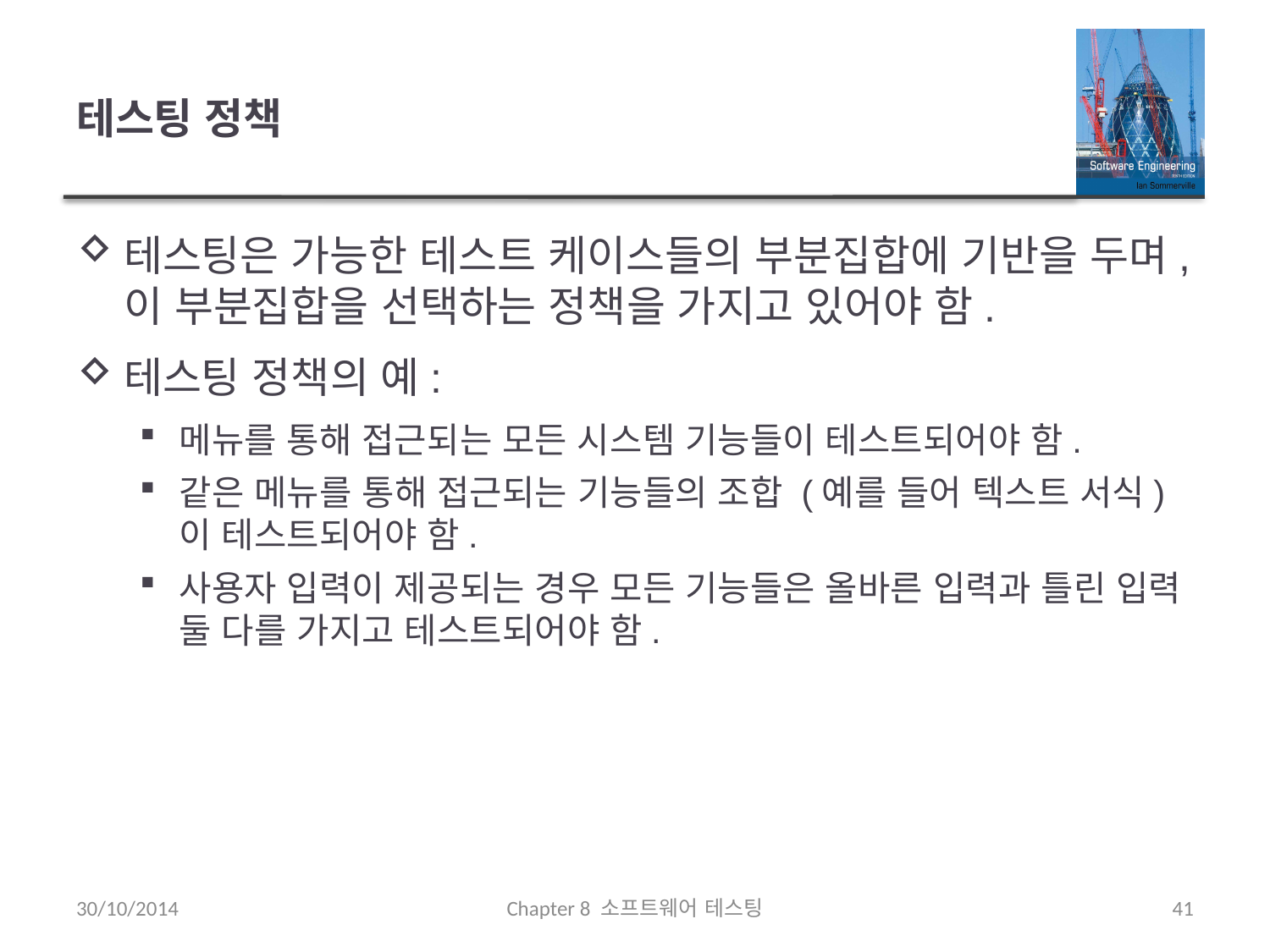

# 테스팅 정책
테스팅은 가능한 테스트 케이스들의 부분집합에 기반을 두며, 이 부분집합을 선택하는 정책을 가지고 있어야 함.
테스팅 정책의 예:
메뉴를 통해 접근되는 모든 시스템 기능들이 테스트되어야 함.
같은 메뉴를 통해 접근되는 기능들의 조합 (예를 들어 텍스트 서식) 이 테스트되어야 함.
사용자 입력이 제공되는 경우 모든 기능들은 올바른 입력과 틀린 입력 둘 다를 가지고 테스트되어야 함.

30/10/2014
Chapter 8 소프트웨어 테스팅
41